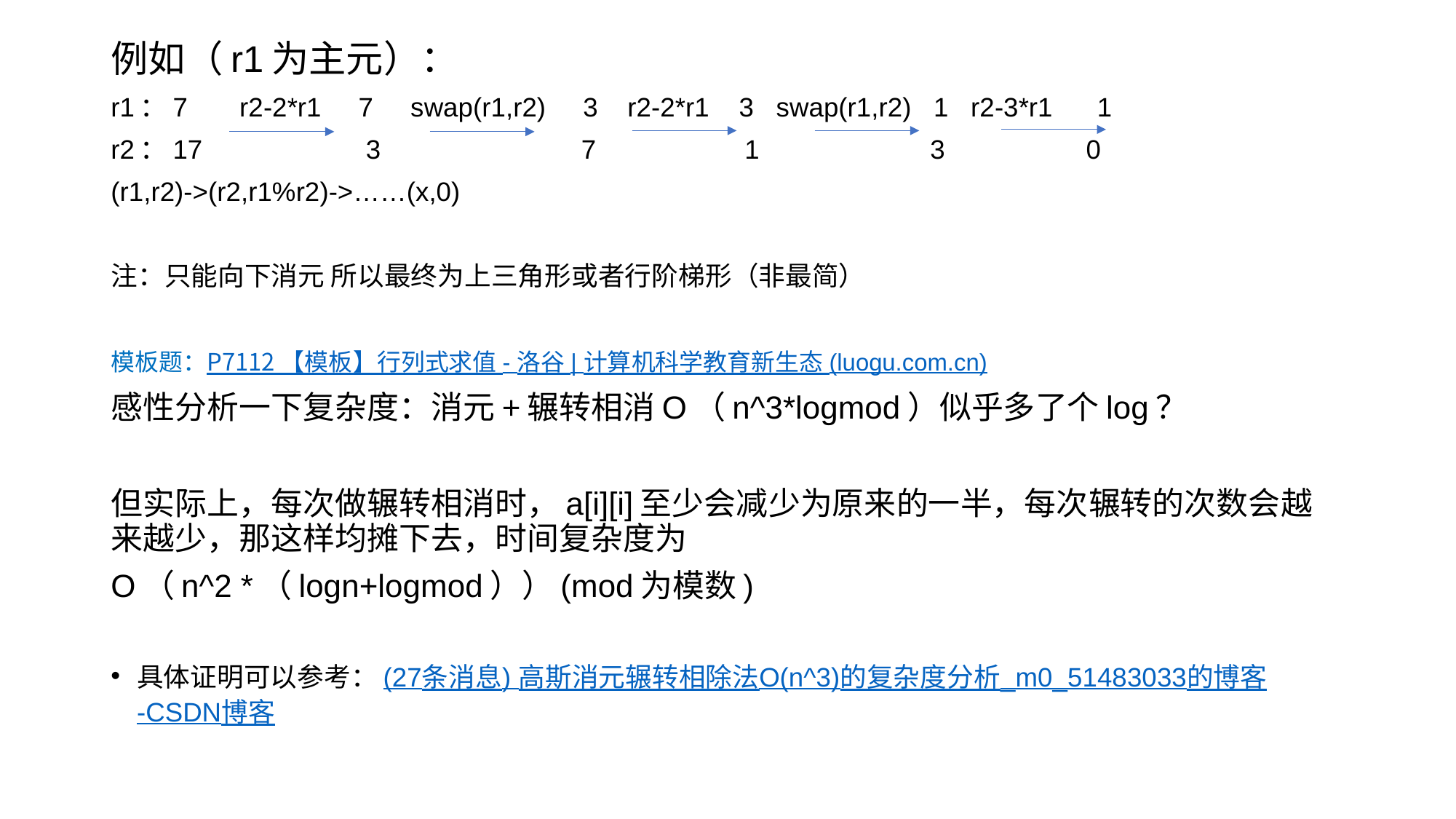

例如（r1为主元）：
r1：7       r2-2*r1     7     swap(r1,r2)     3    r2-2*r1    3   swap(r1,r2)   1   r2-3*r1      1
r2：17                      3                           7                    1                       3                   0
(r1,r2)->(r2,r1%r2)->……(x,0)

注：只能向下消元 所以最终为上三角形或者行阶梯形（非最简）

模板题：P7112 【模板】行列式求值 - 洛谷 | 计算机科学教育新生态 (luogu.com.cn)
感性分析一下复杂度：消元+辗转相消O（n^3*logmod）似乎多了个log？

但实际上，每次做辗转相消时，a[i][i]至少会减少为原来的一半，每次辗转的次数会越来越少，那这样均摊下去，时间复杂度为
O（n^2 *（logn+logmod））(mod为模数)

具体证明可以参考：(27条消息) 高斯消元辗转相除法O(n^3)的复杂度分析_m0_51483033的博客-CSDN博客